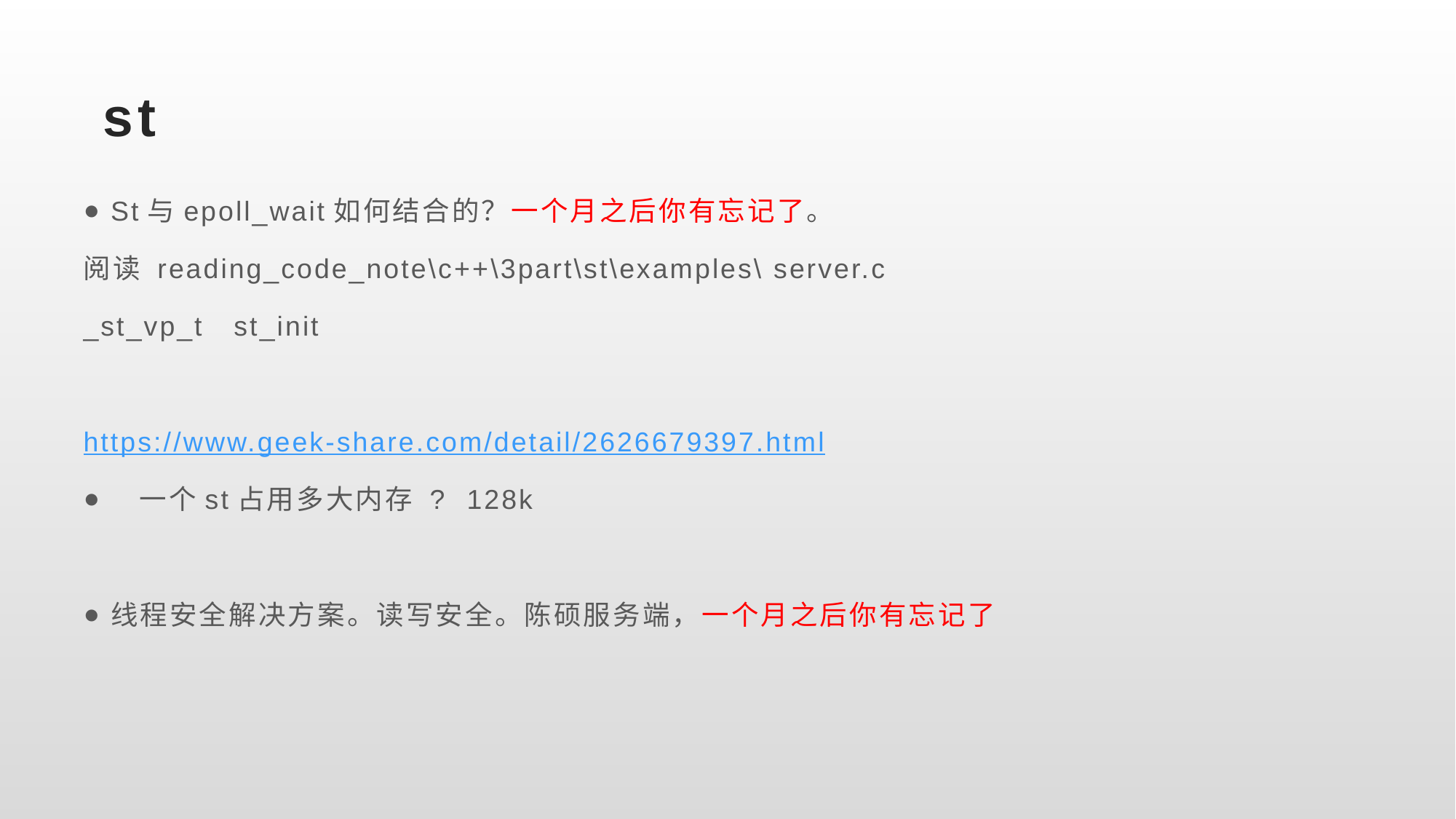

# st
St与epoll_wait如何结合的？一个月之后你有忘记了。
阅读 reading_code_note\c++\3part\st\examples\ server.c
_st_vp_t   st_init

https://www.geek-share.com/detail/2626679397.html
 一个st占用多大内存 ?  128k

线程安全解决方案。读写安全。陈硕服务端，一个月之后你有忘记了